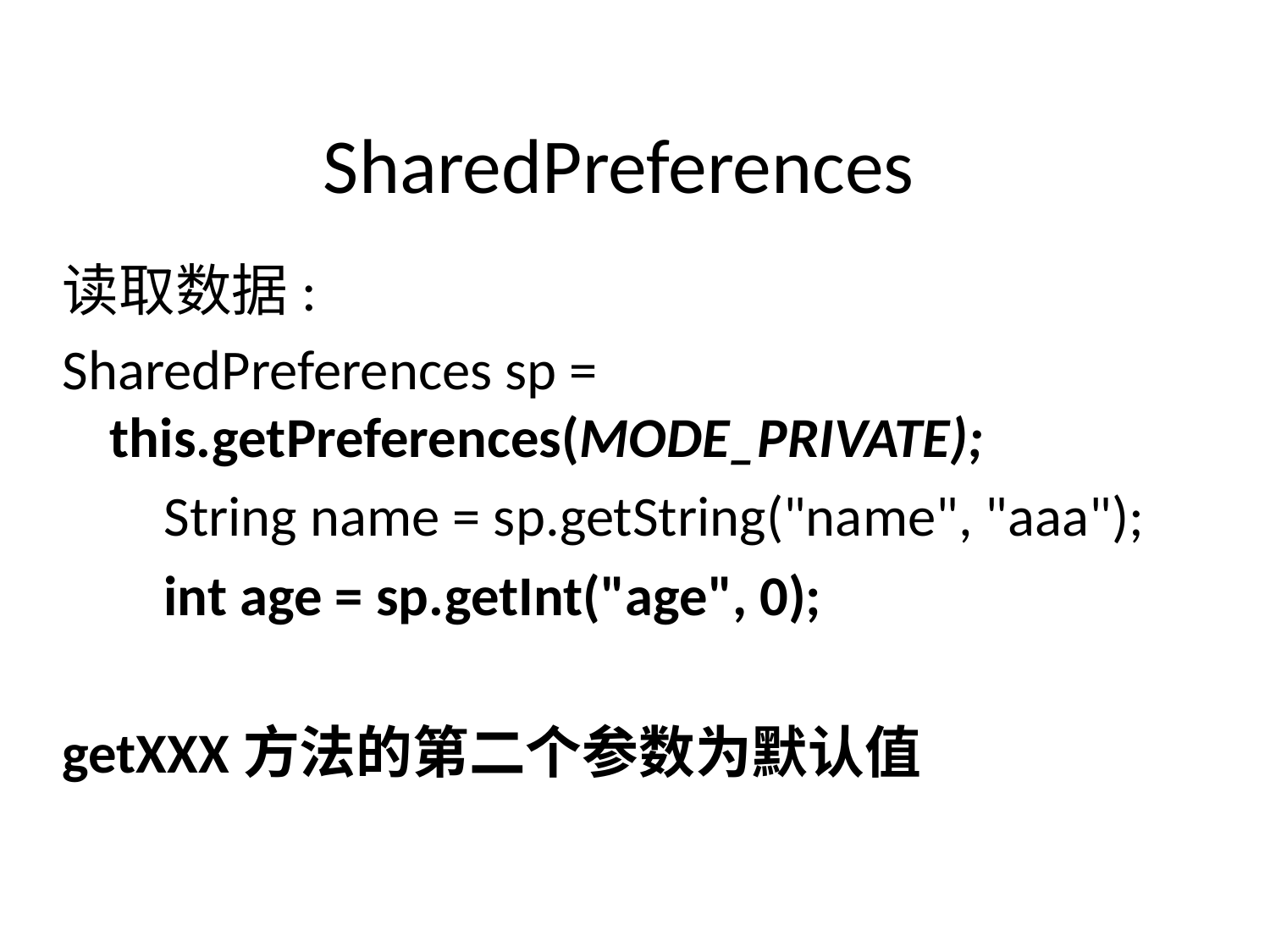

# SharedPreferences
读取数据:
SharedPreferences sp = this.getPreferences(MODE_PRIVATE);
        String name = sp.getString("name", "aaa");
        int age = sp.getInt("age", 0);

getXXX方法的第二个参数为默认值